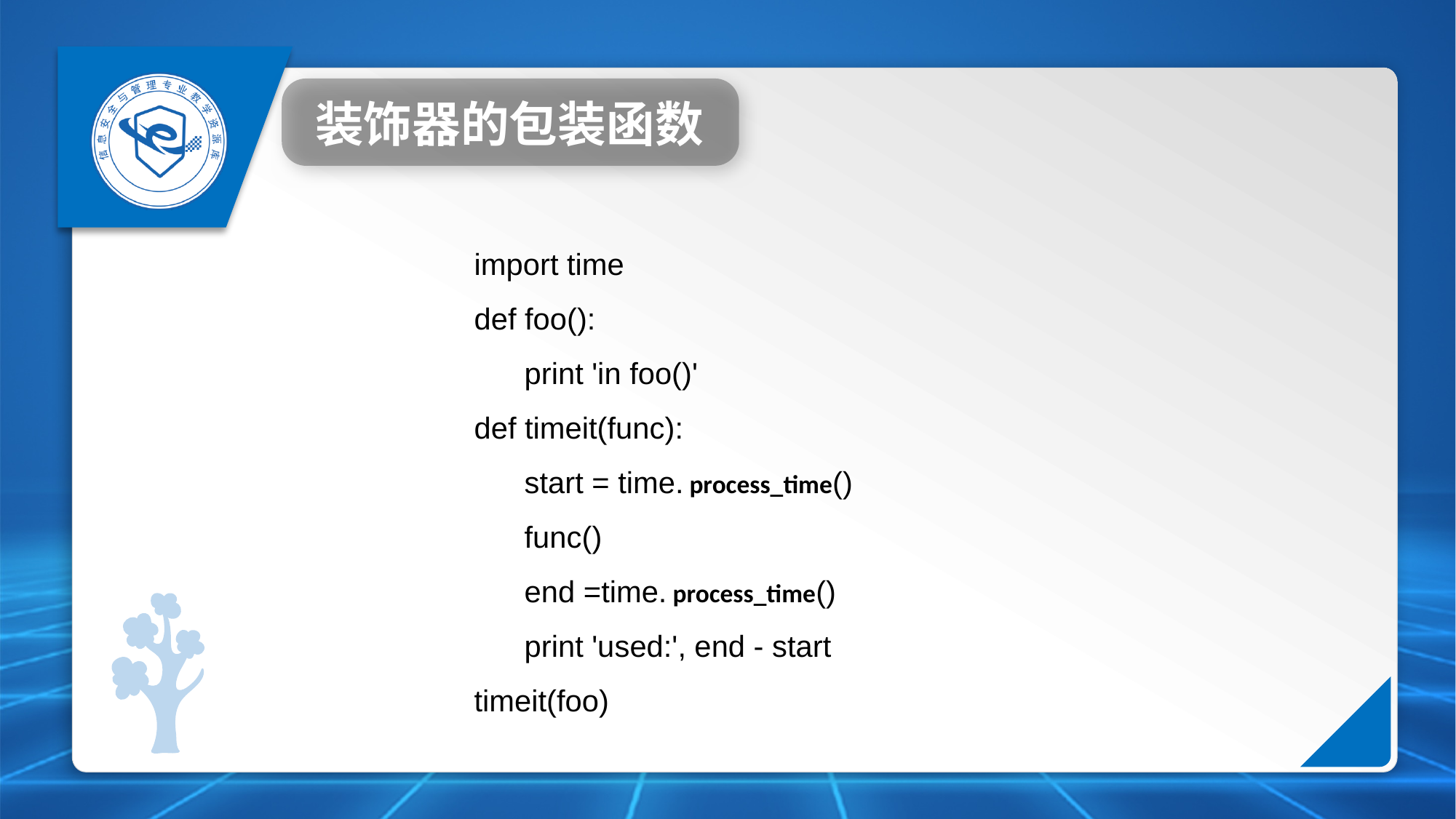

装饰器的包装函数
import time
def foo():
      print 'in foo()'
def timeit(func):
      start = time. process_time()
      func()
      end =time. process_time()
      print 'used:', end - start
timeit(foo)